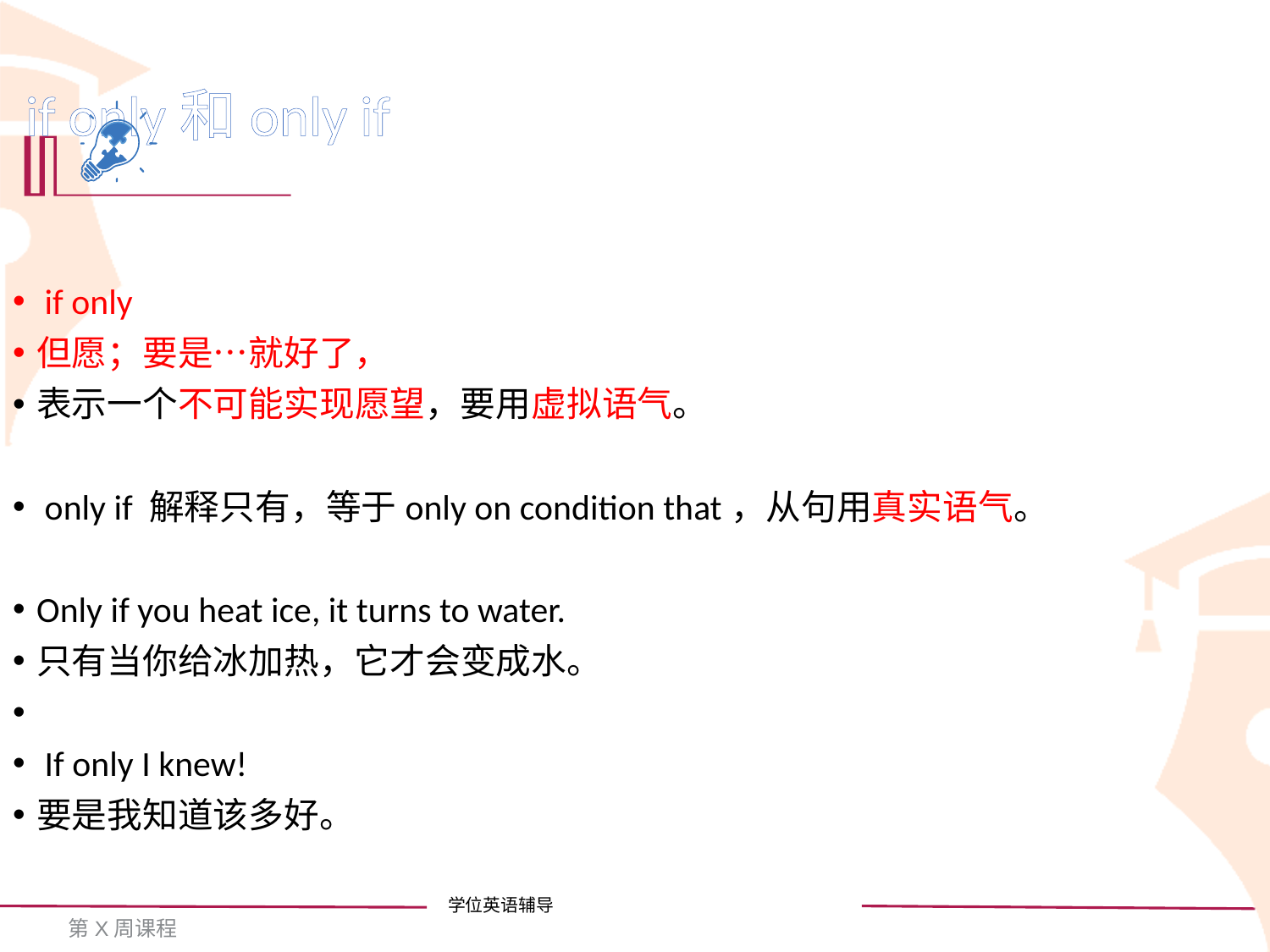

if only和only if

 if only
但愿；要是…就好了，
表示一个不可能实现愿望，要用虚拟语气。

 only if 解释只有，等于only on condition that，从句用真实语气。

Only if you heat ice, it turns to water.
只有当你给冰加热，它才会变成水。

 If only I knew!
要是我知道该多好。